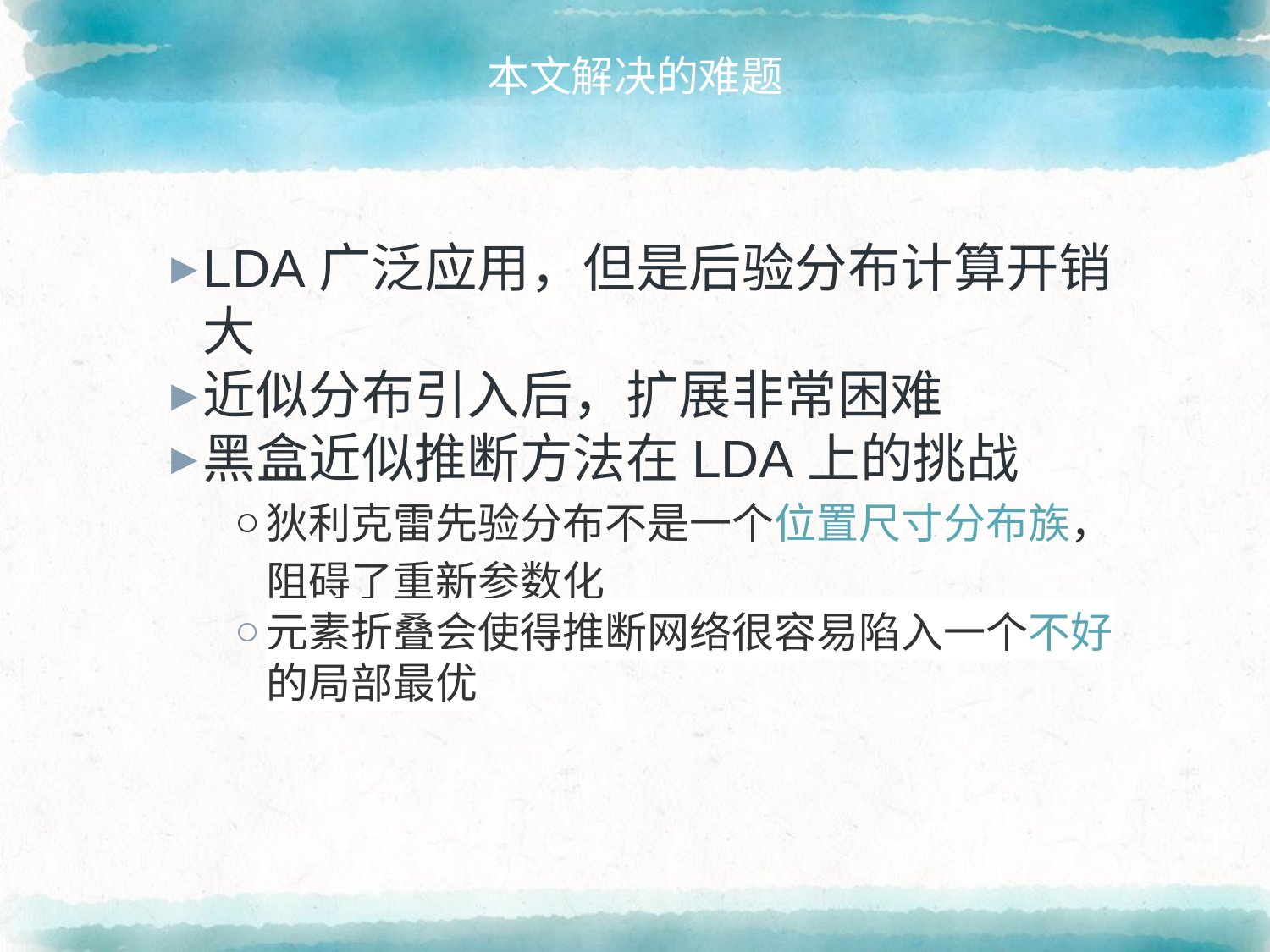

# 本文解决的难题
LDA广泛应用，但是后验分布计算开销大
近似分布引入后，扩展非常困难
黑盒近似推断方法在LDA上的挑战
狄利克雷先验分布不是一个位置尺寸分布族，阻碍了重新参数化
元素折叠会使得推断网络很容易陷入一个不好的局部最优